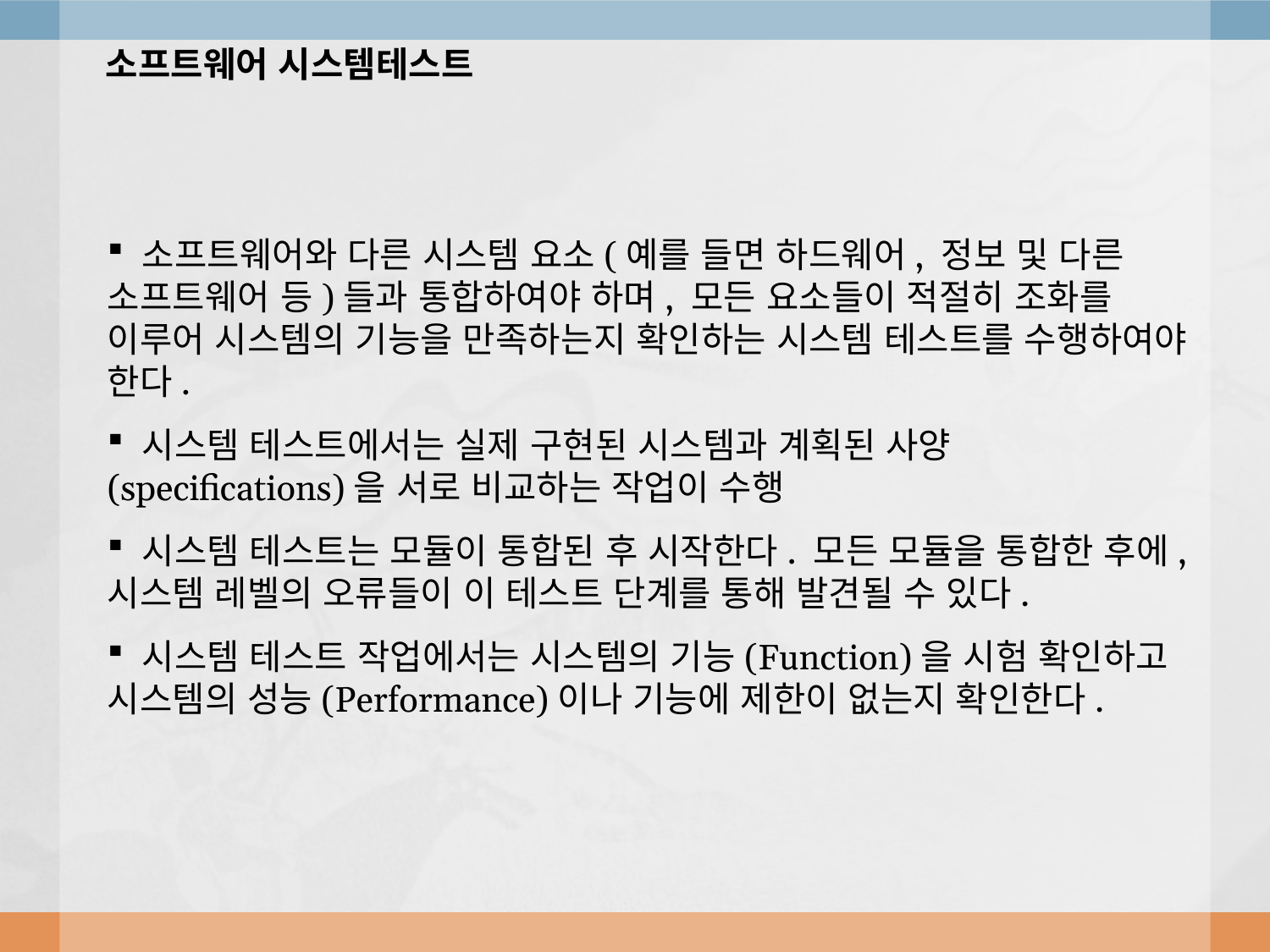

소프트웨어 시스템테스트
 소프트웨어와 다른 시스템 요소(예를 들면 하드웨어, 정보 및 다른 소프트웨어 등)들과 통합하여야 하며, 모든 요소들이 적절히 조화를 이루어 시스템의 기능을 만족하는지 확인하는 시스템 테스트를 수행하여야 한다.
 시스템 테스트에서는 실제 구현된 시스템과 계획된 사양(specifications)을 서로 비교하는 작업이 수행
 시스템 테스트는 모듈이 통합된 후 시작한다. 모든 모듈을 통합한 후에, 시스템 레벨의 오류들이 이 테스트 단계를 통해 발견될 수 있다.
 시스템 테스트 작업에서는 시스템의 기능(Function)을 시험 확인하고 시스템의 성능(Performance)이나 기능에 제한이 없는지 확인한다.